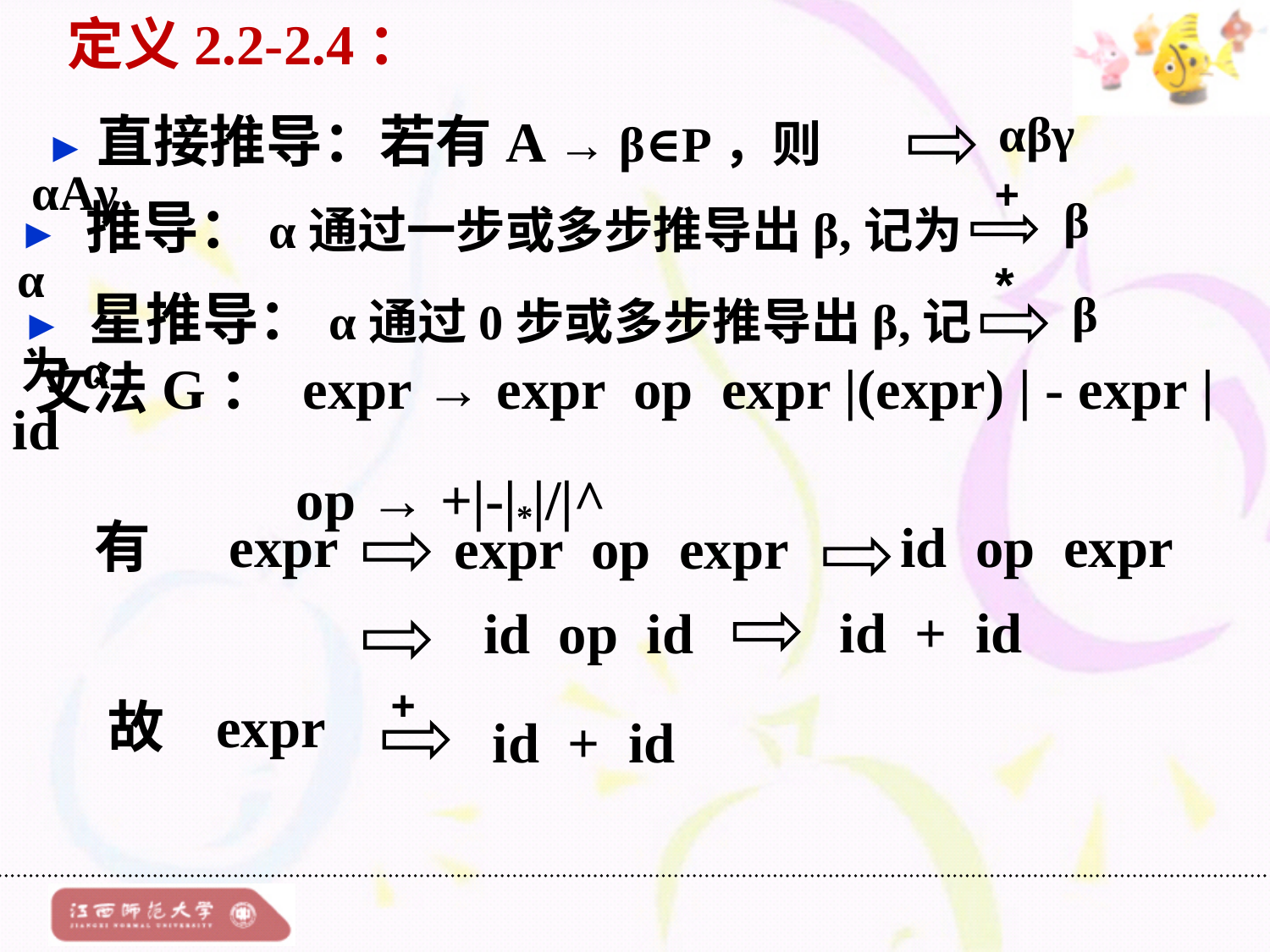

定义2.2-2.4：
 ►直接推导：若有A → β∈P，则αAγ
αβγ

+

► 推导：α通过一步或多步推导出β,记为 α
β
*
► 星推导：α通过0步或多步推导出β,记为α
β

 文法G： expr → expr  op  expr |(expr) | - expr | id
                    op → +|-|*|/|^
有     expr

id  op  expr
expr  op  expr

id  +  id
id  op  id

+
故   expr
id  +  id